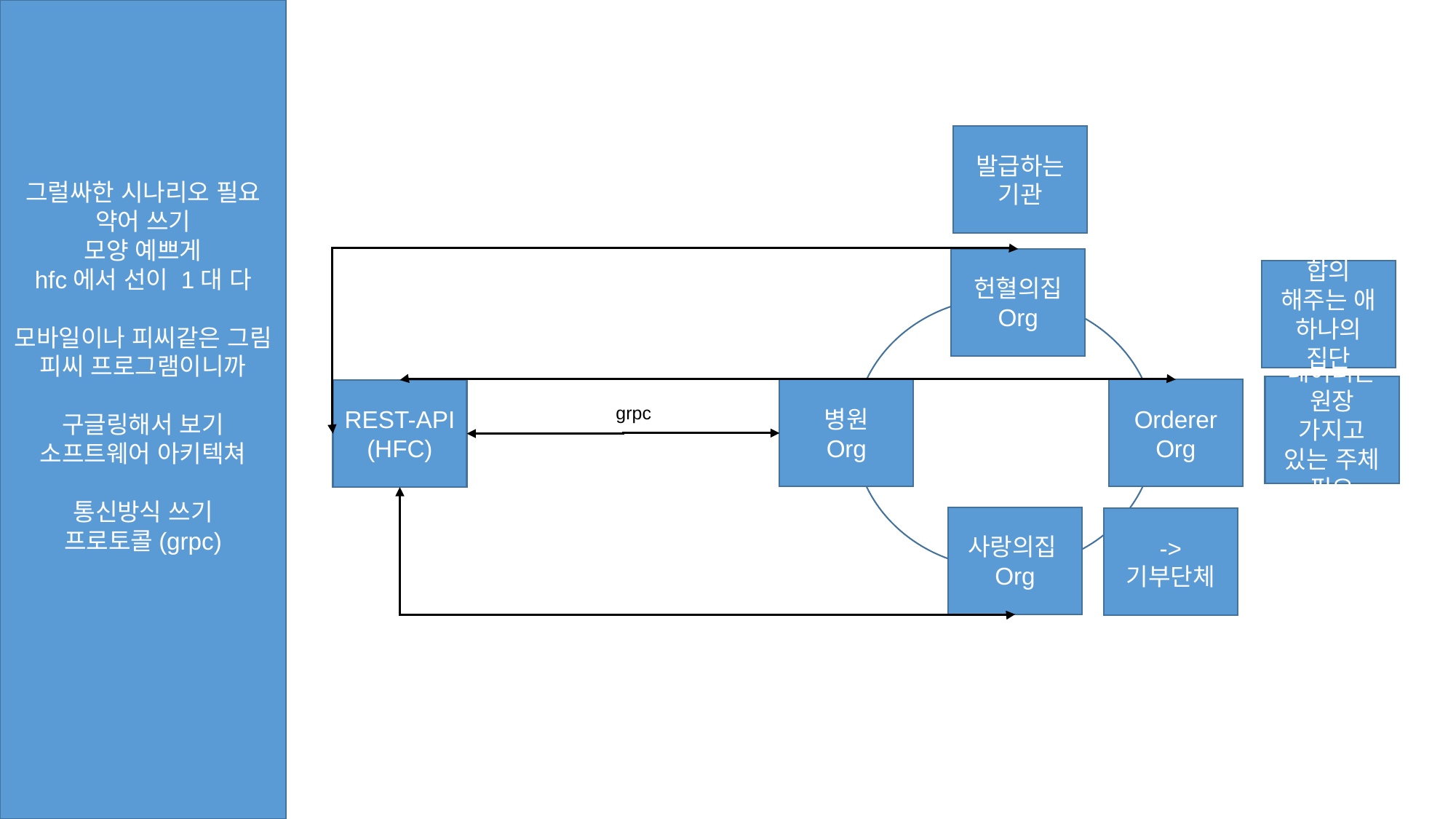

그럴싸한 시나리오 필요
약어 쓰기
모양 예쁘게
hfc에서 선이 1대 다

모바일이나 피씨같은 그림
피씨 프로그램이니까

구글링해서 보기
소프트웨어 아키텍쳐

통신방식 쓰기
프로토콜(grpc)

발급하는 기관
헌혈의집 Org
합의 해주는 애 하나의 집단

데이터는 원장 가지고 있는 주체 필요
Orderer
Org
병원
Org
REST-API
(HFC)
grpc
사랑의집Org
->
기부단체